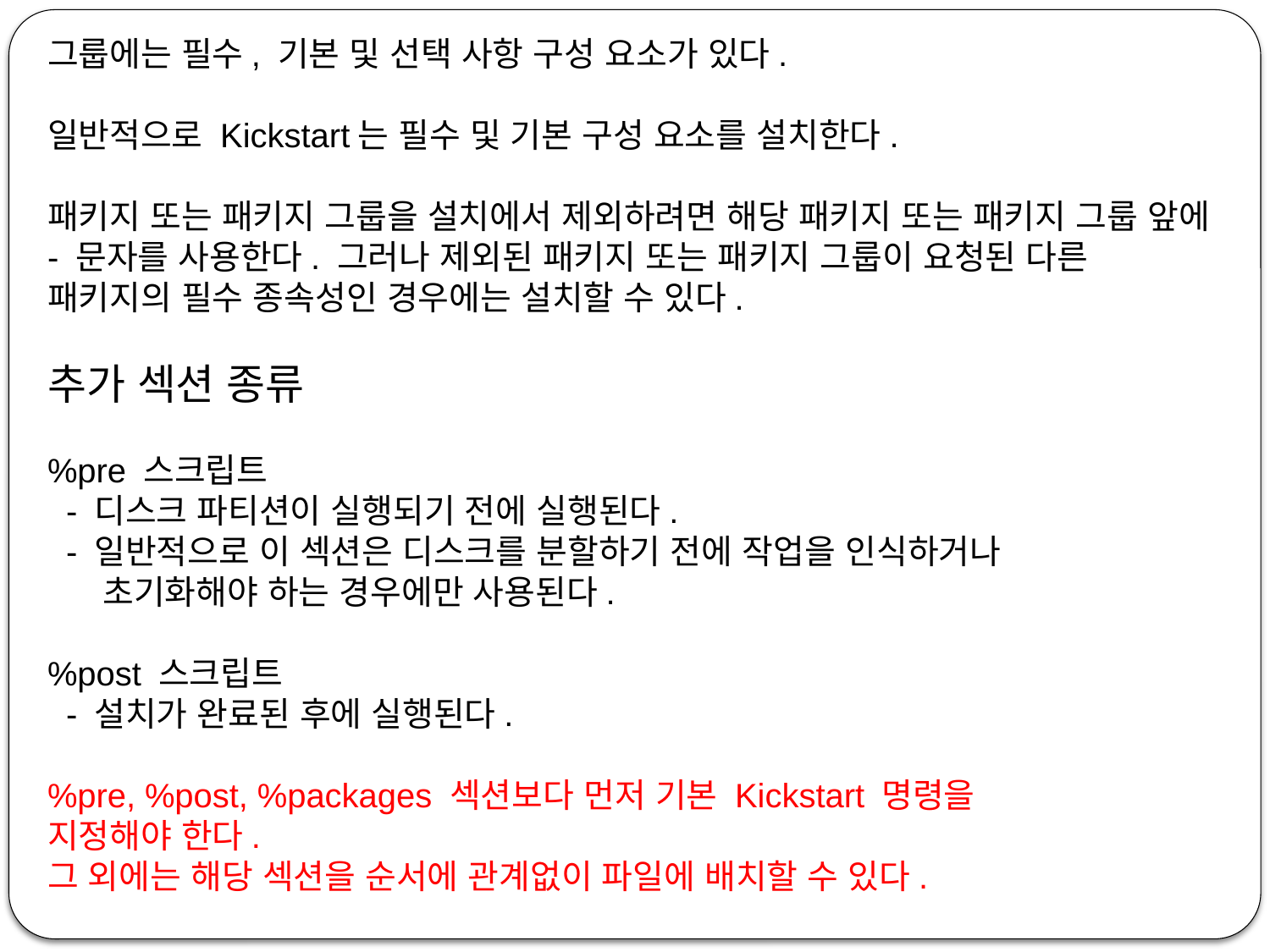

그룹에는 필수, 기본 및 선택 사항 구성 요소가 있다.

일반적으로 Kickstart는 필수 및 기본 구성 요소를 설치한다.

패키지 또는 패키지 그룹을 설치에서 제외하려면 해당 패키지 또는 패키지 그룹 앞에 - 문자를 사용한다. 그러나 제외된 패키지 또는 패키지 그룹이 요청된 다른 패키지의 필수 종속성인 경우에는 설치할 수 있다.

추가 섹션 종류

%pre 스크립트
  - 디스크 파티션이 실행되기 전에 실행된다.
  - 일반적으로 이 섹션은 디스크를 분할하기 전에 작업을 인식하거나
     초기화해야 하는 경우에만 사용된다.

%post 스크립트
  - 설치가 완료된 후에 실행된다.

%pre, %post, %packages 섹션보다 먼저 기본 Kickstart 명령을
지정해야 한다.
그 외에는 해당 섹션을 순서에 관계없이 파일에 배치할 수 있다.